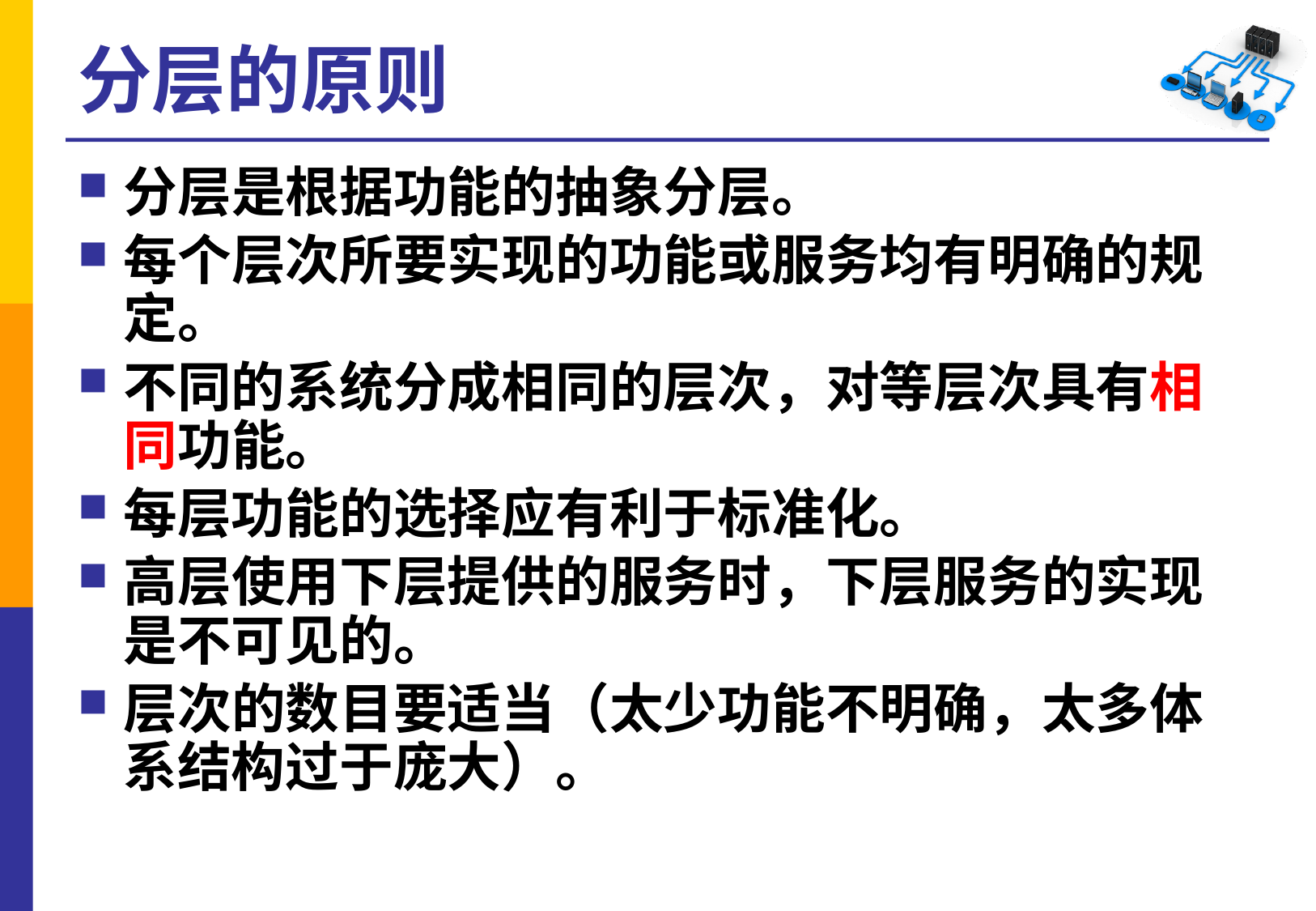

# 分层的原则
分层是根据功能的抽象分层。
每个层次所要实现的功能或服务均有明确的规定。
不同的系统分成相同的层次，对等层次具有相同功能。
每层功能的选择应有利于标准化。
高层使用下层提供的服务时，下层服务的实现是不可见的。
层次的数目要适当（太少功能不明确，太多体系结构过于庞大）。